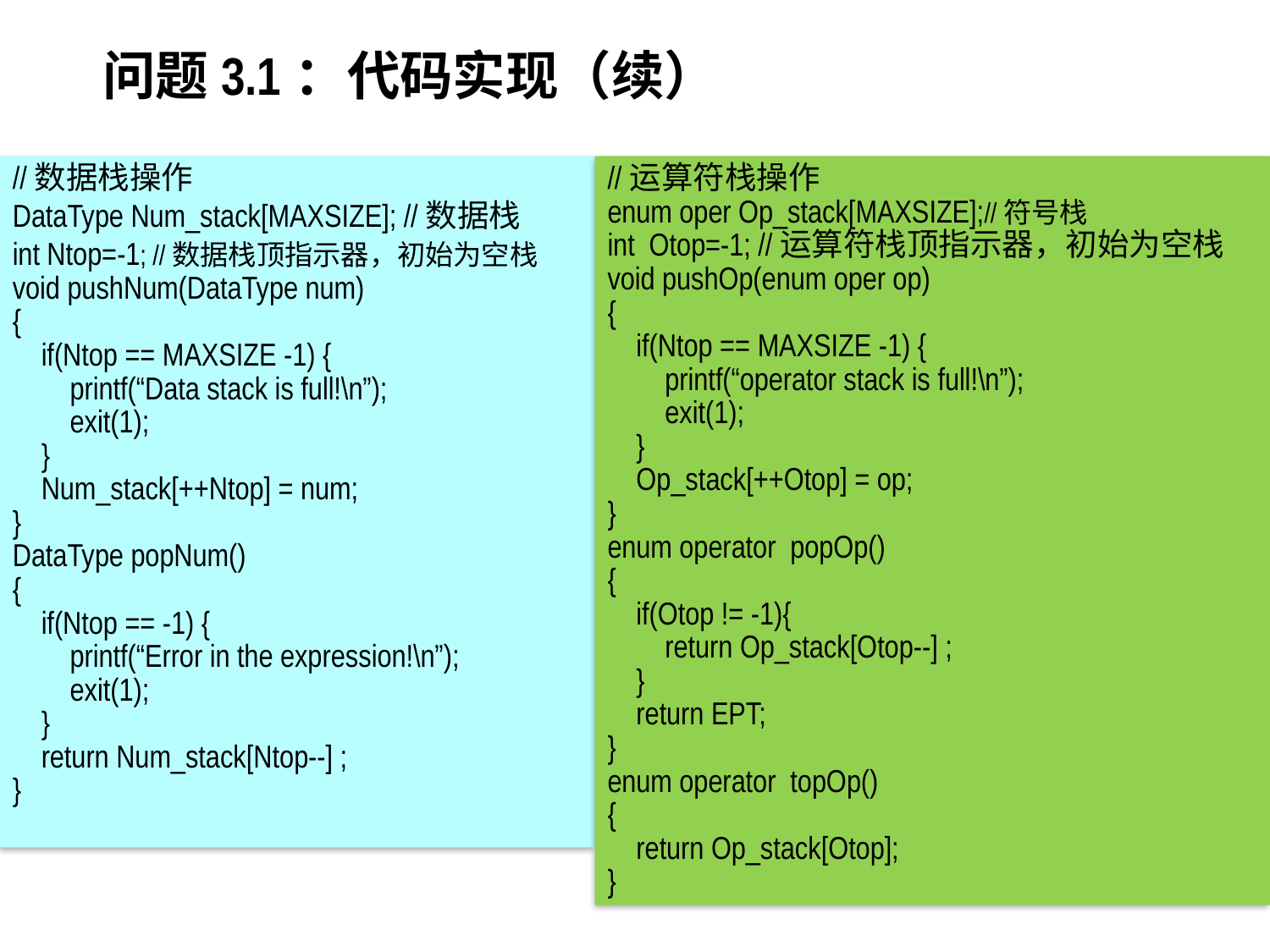

# 问题3.1：代码实现（续）
//数据栈操作
DataType Num_stack[MAXSIZE]; //数据栈
int Ntop=-1; //数据栈顶指示器，初始为空栈
void pushNum(DataType num)
{
    if(Ntop == MAXSIZE -1) {
        printf(“Data stack is full!\n”);
        exit(1);
    }
    Num_stack[++Ntop] = num;
}
DataType popNum()
{
    if(Ntop == -1) {
        printf(“Error in the expression!\n”);
        exit(1);
    }
    return Num_stack[Ntop--] ;
}

//运算符栈操作
enum oper Op_stack[MAXSIZE];//符号栈
int  Otop=-1; //运算符栈顶指示器，初始为空栈
void pushOp(enum oper op)
{
    if(Ntop == MAXSIZE -1) {
        printf(“operator stack is full!\n”);
        exit(1);
    }
    Op_stack[++Otop] = op;
}
enum operator  popOp()
{
    if(Otop != -1){
        return Op_stack[Otop--] ;
    }
    return EPT;
}
enum operator  topOp()
{
    return Op_stack[Otop];
}
43